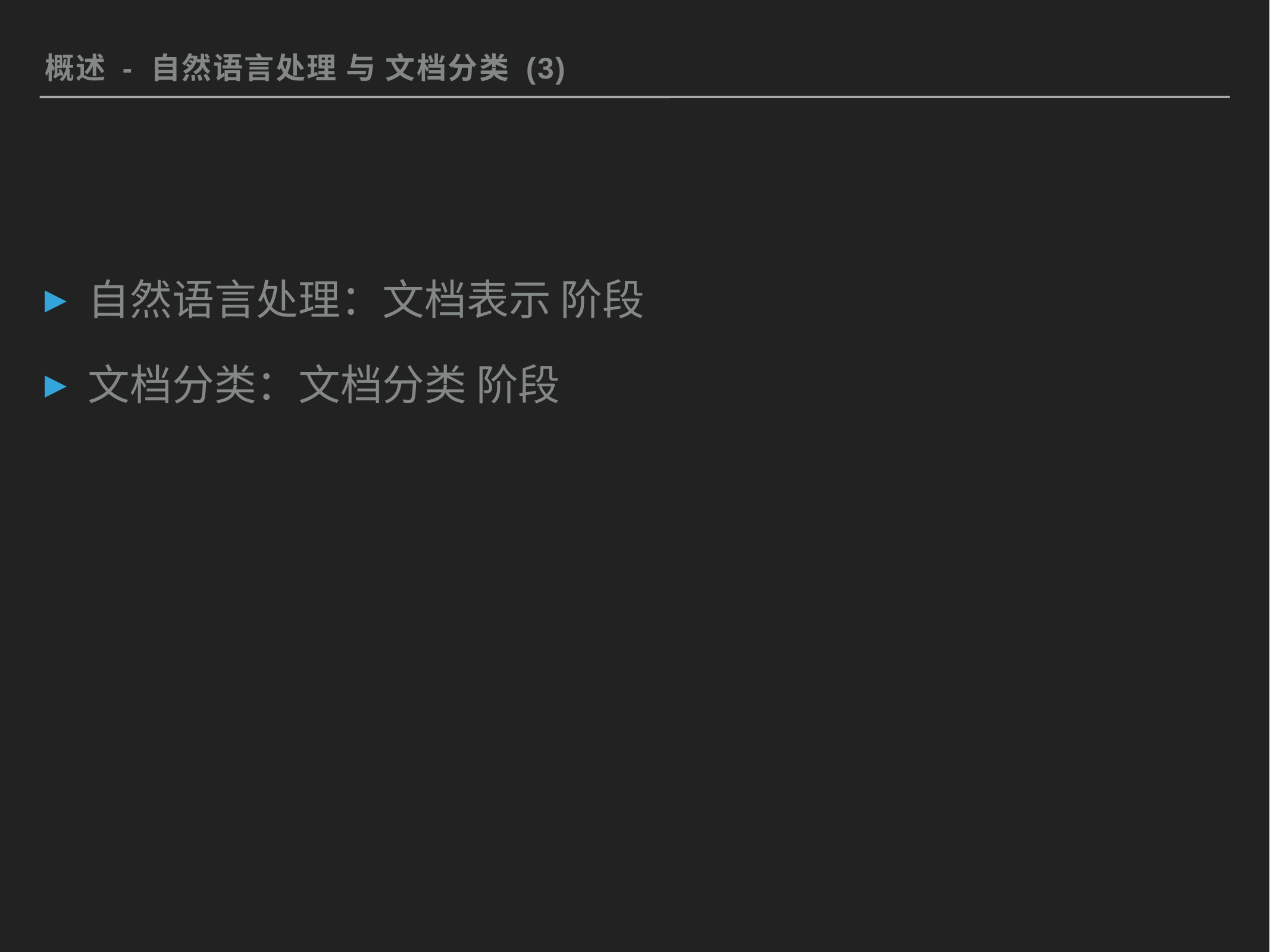

概述 - 自然语言处理 与 文档分类 (3)
自然语言处理：文档表示 阶段
文档分类：文档分类 阶段